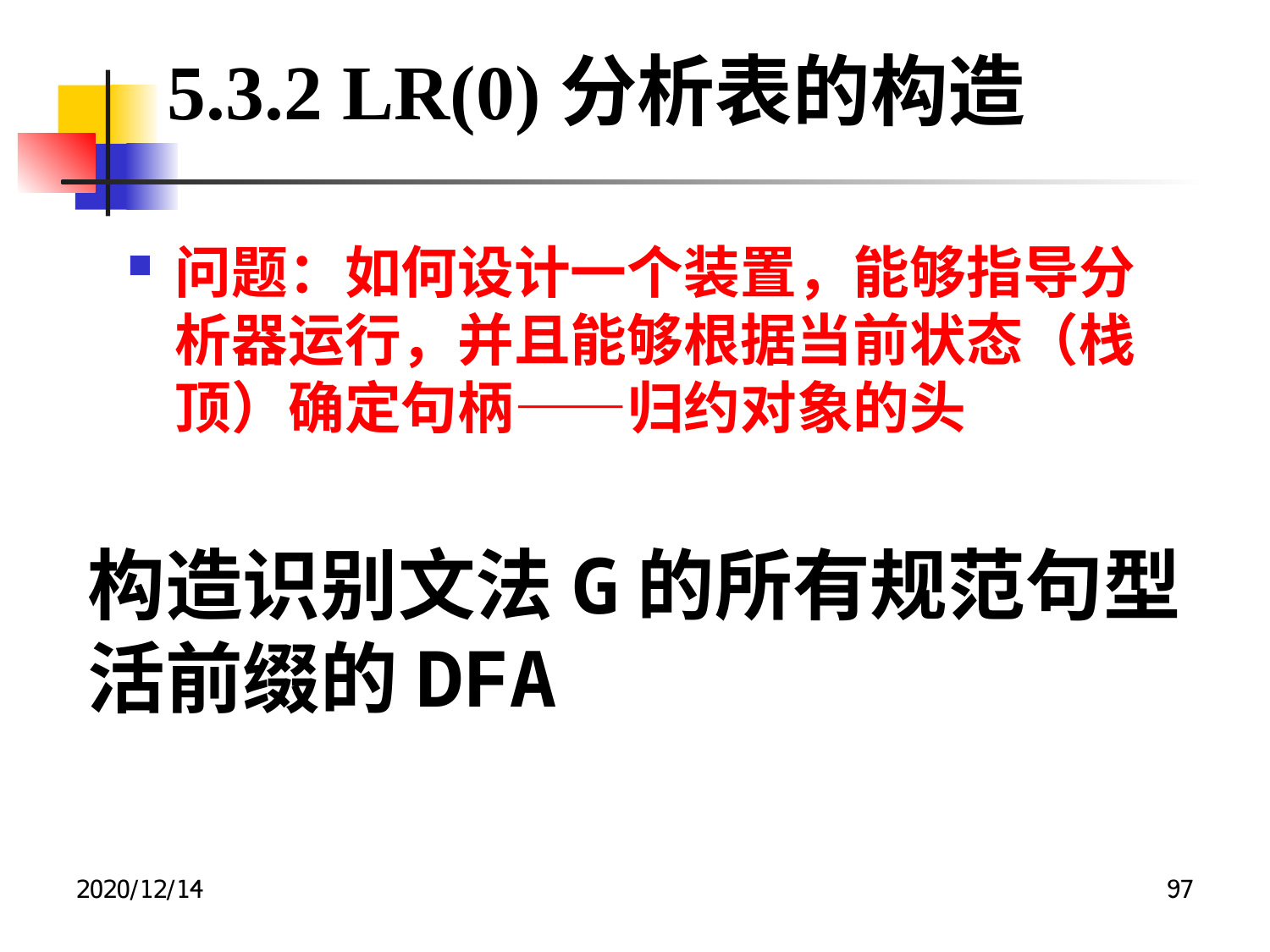

5.3.2 LR(0)分析表的构造
问题：如何设计一个装置，能够指导分析器运行，并且能够根据当前状态（栈顶）确定句柄——归约对象的头
构造识别文法G的所有规范句型活前缀的DFA
2020/12/14
97